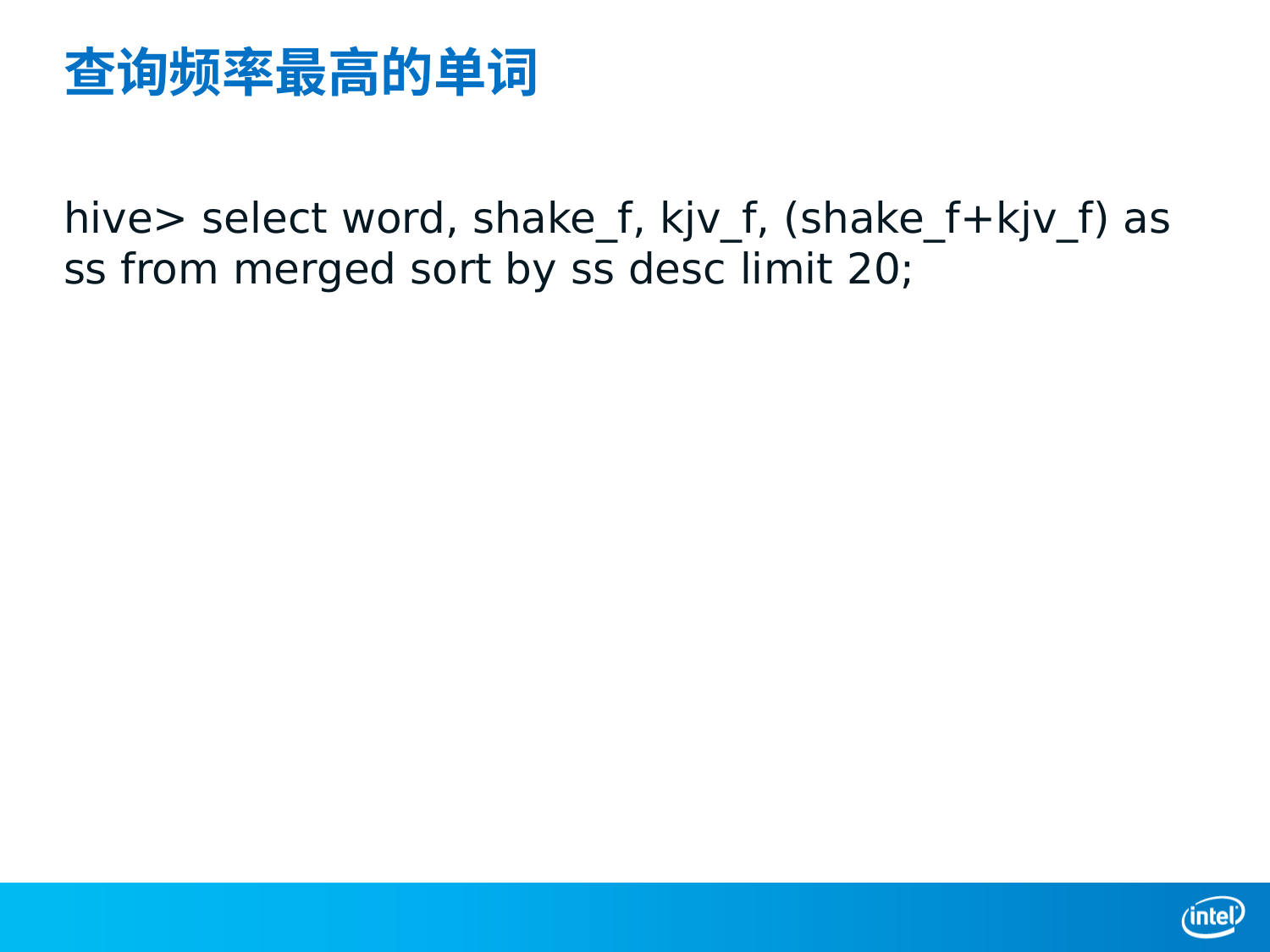

# 查询频率最高的单词
hive> select word, shake_f, kjv_f, (shake_f+kjv_f) as ss from merged sort by ss desc limit 20;